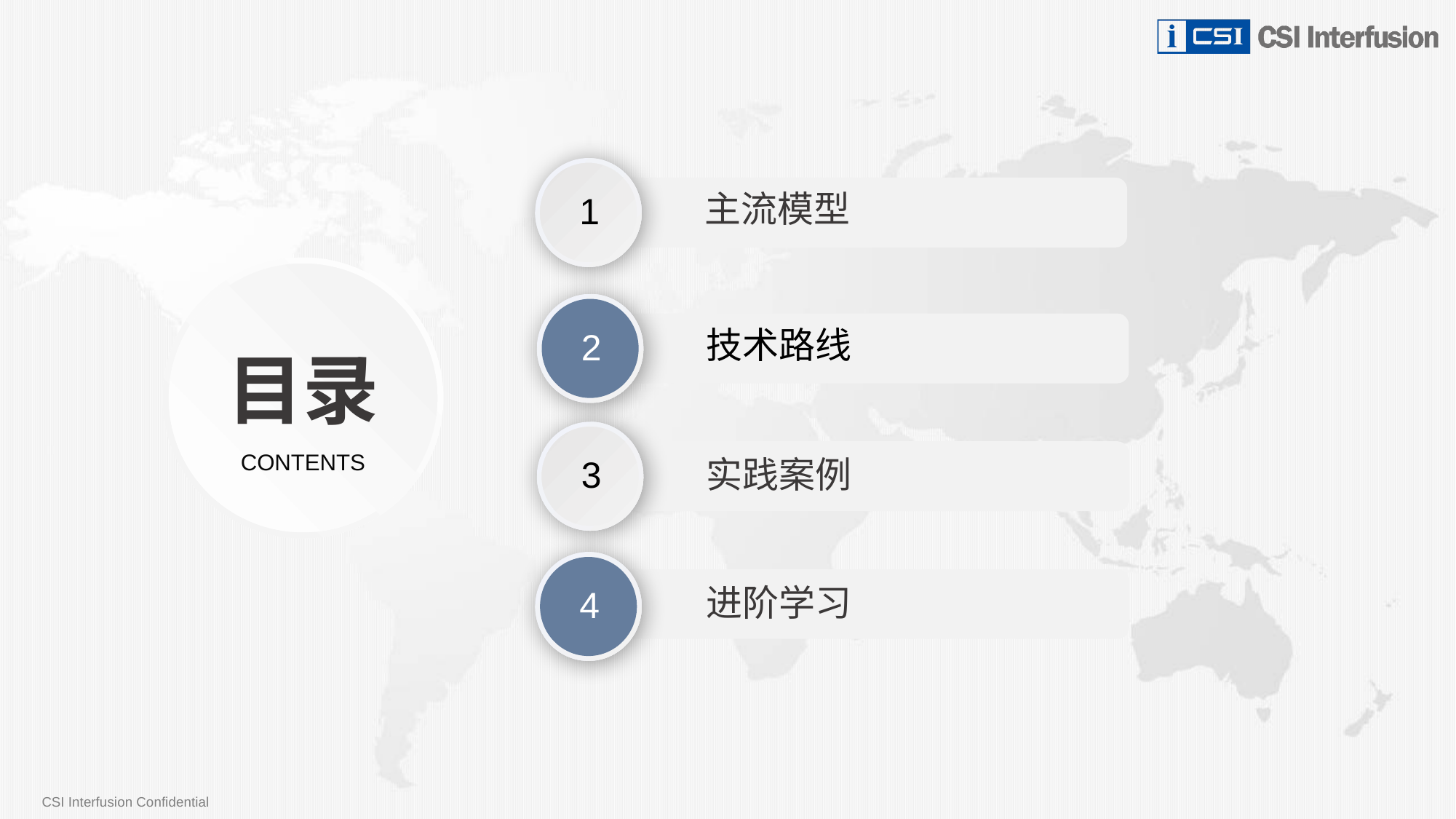

1

主流模型

2

技术路线

3

实践案例

4

进阶学习

目录
CONTENTS